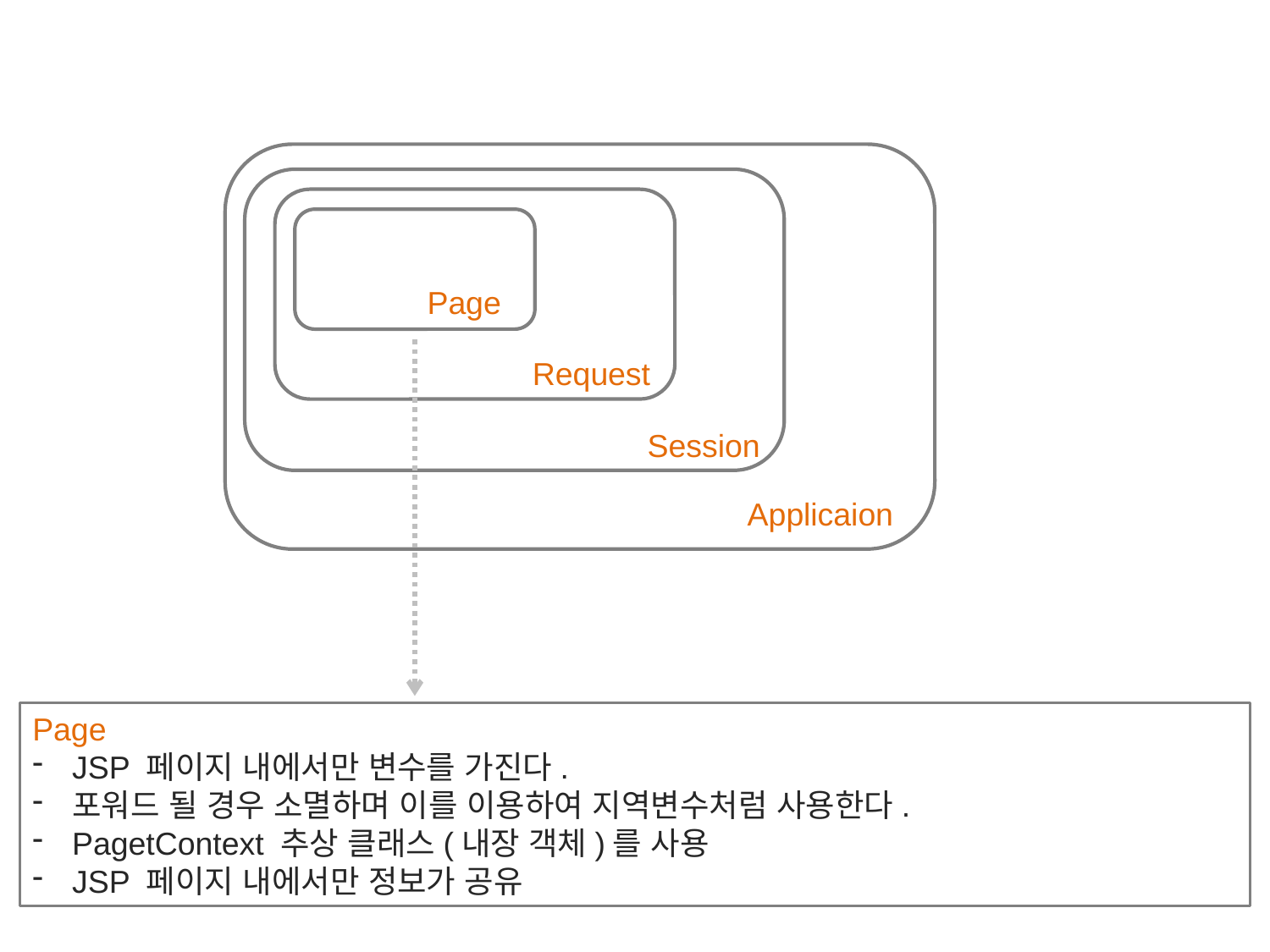

Page
Request
Session
Applicaion
Page
JSP 페이지 내에서만 변수를 가진다.
포워드 될 경우 소멸하며 이를 이용하여 지역변수처럼 사용한다.
PagetContext 추상 클래스(내장 객체)를 사용
JSP 페이지 내에서만 정보가 공유